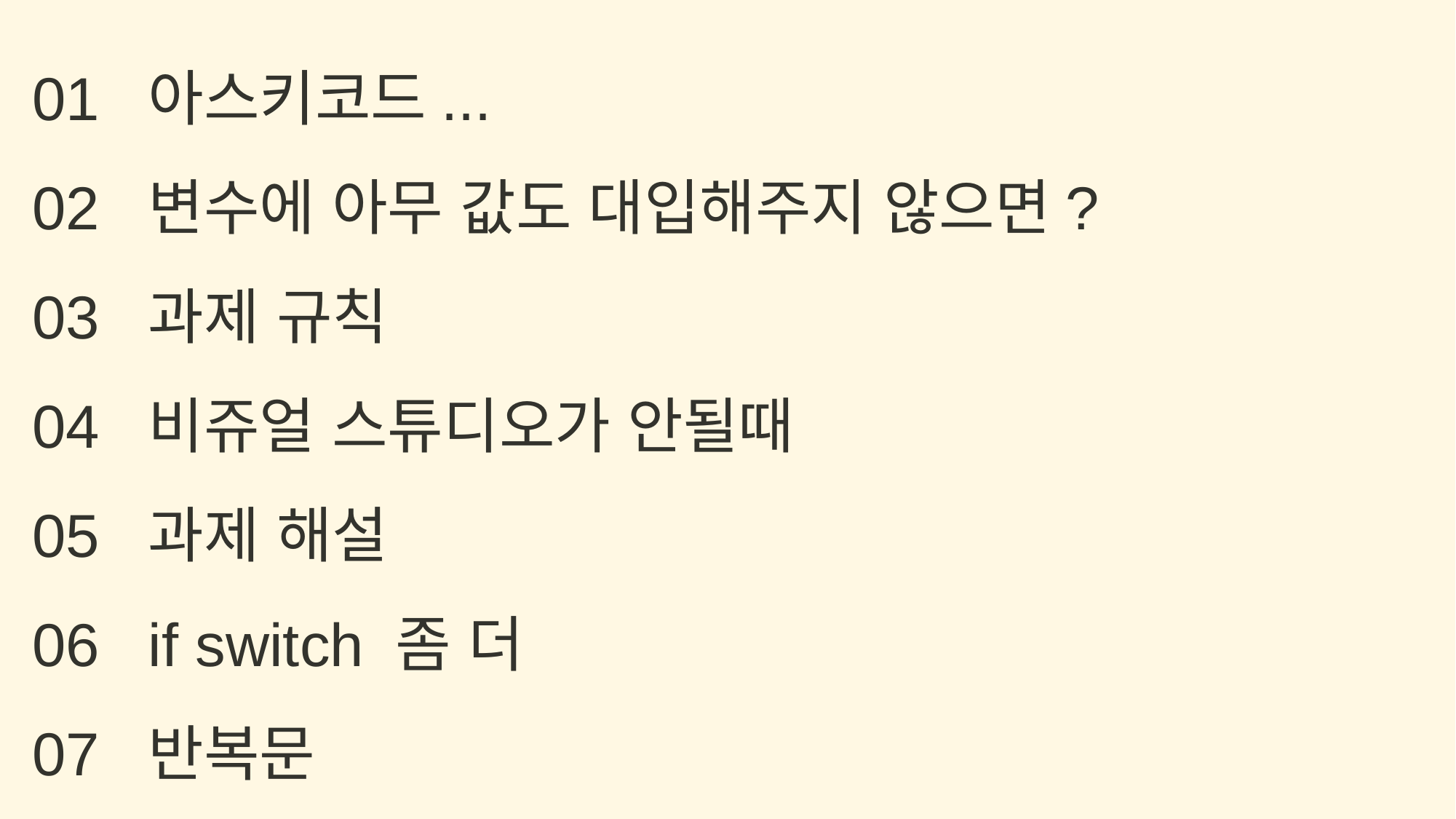

아스키코드...
변수에 아무 값도 대입해주지 않으면?
과제 규칙
비쥬얼 스튜디오가 안될때
과제 해설
if switch 좀 더
반복문
01
02
03
04
05
06
07